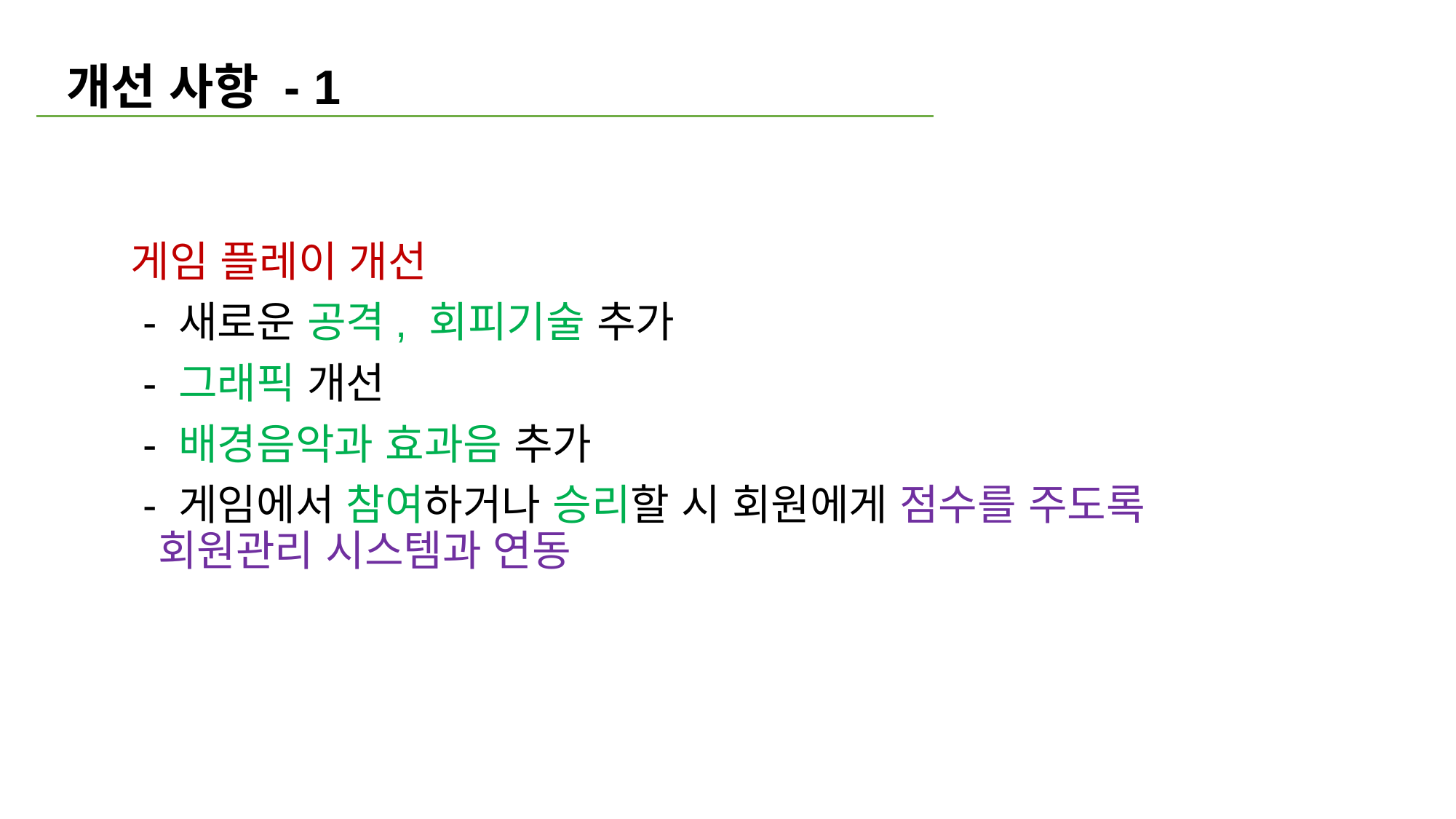

개선 사항 - 1

게임 플레이 개선
 - 새로운 공격, 회피기술 추가
 - 그래픽 개선
 - 배경음악과 효과음 추가
 - 게임에서 참여하거나 승리할 시 회원에게 점수를 주도록 회원관리 시스템과 연동